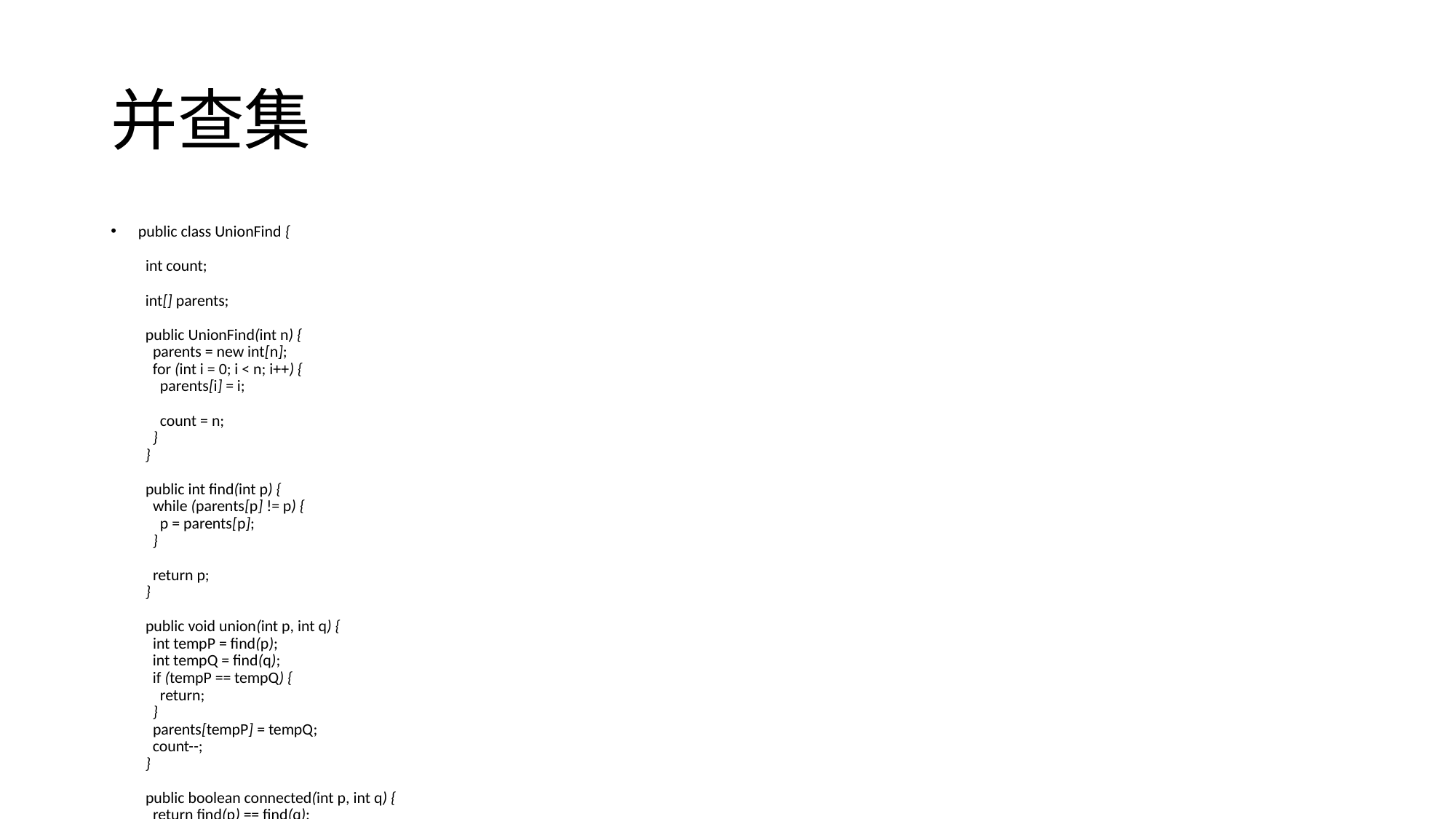

# 并查集
public class UnionFind {
  int count;
  int[] parents;
  public UnionFind(int n) {
    parents = new int[n];
    for (int i = 0; i < n; i++) {
      parents[i] = i;
      count = n;
    }
  }
  public int find(int p) {
    while (parents[p] != p) {
      p = parents[p];
    }
    return p;
  }
  public void union(int p, int q) {
    int tempP = find(p);
    int tempQ = find(q);
    if (tempP == tempQ) {
      return;
    }
    parents[tempP] = tempQ;
    count--;
  }
  public boolean connected(int p, int q) {
    return find(p) == find(q);
  }
}